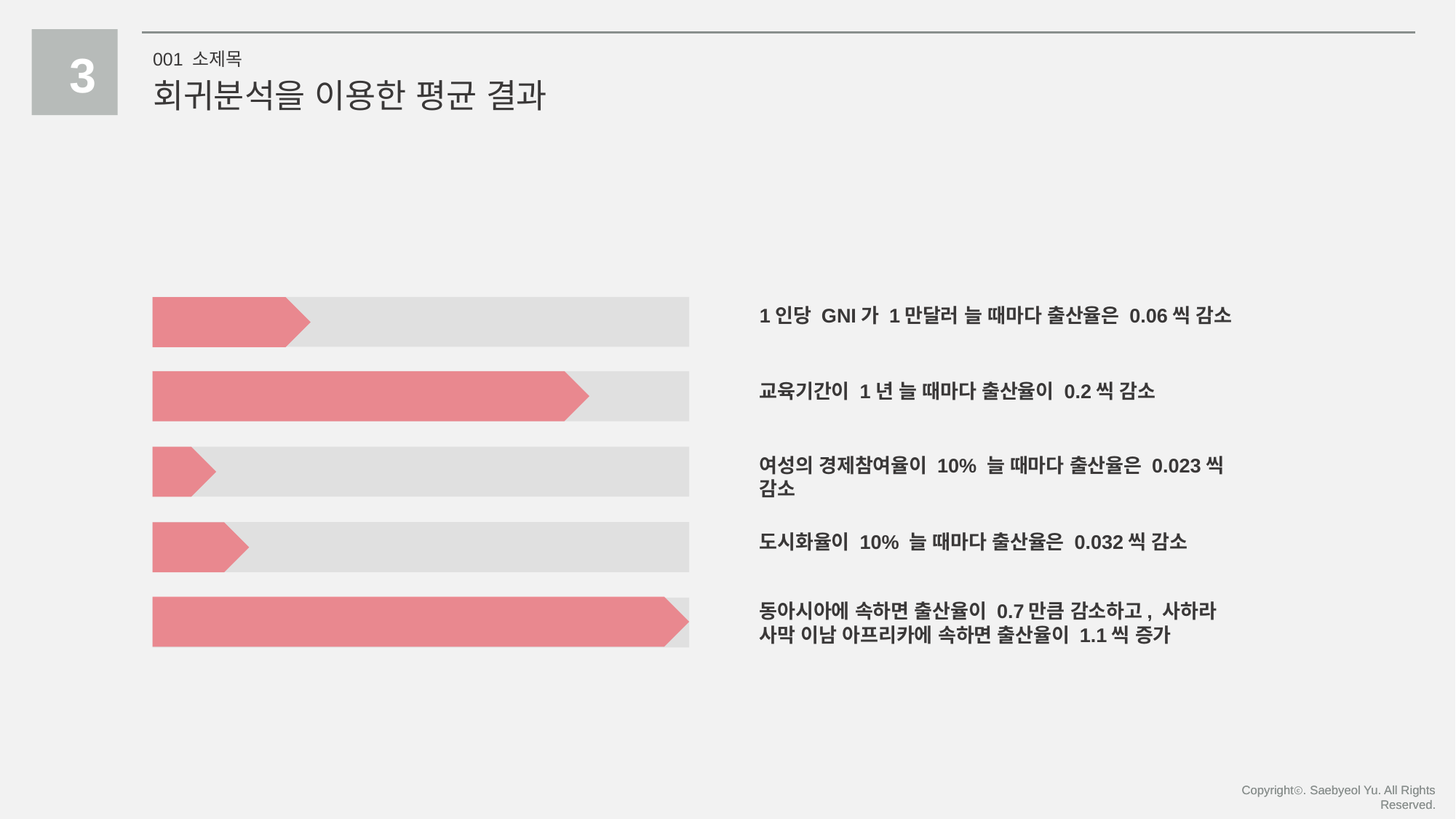

3
001 소제목
회귀분석을 이용한 평균 결과

1인당 GNI가 1만달러 늘 때마다 출산율은 0.06씩 감소

교육기간이 1년 늘 때마다 출산율이 0.2씩 감소

여성의 경제참여율이 10% 늘 때마다 출산율은 0.023씩 감소

도시화율이 10% 늘 때마다 출산율은 0.032씩 감소
동아시아에 속하면 출산율이 0.7만큼 감소하고, 사하라 사막 이남 아프리카에 속하면 출산율이 1.1씩 증가

Copyrightⓒ. Saebyeol Yu. All Rights Reserved.